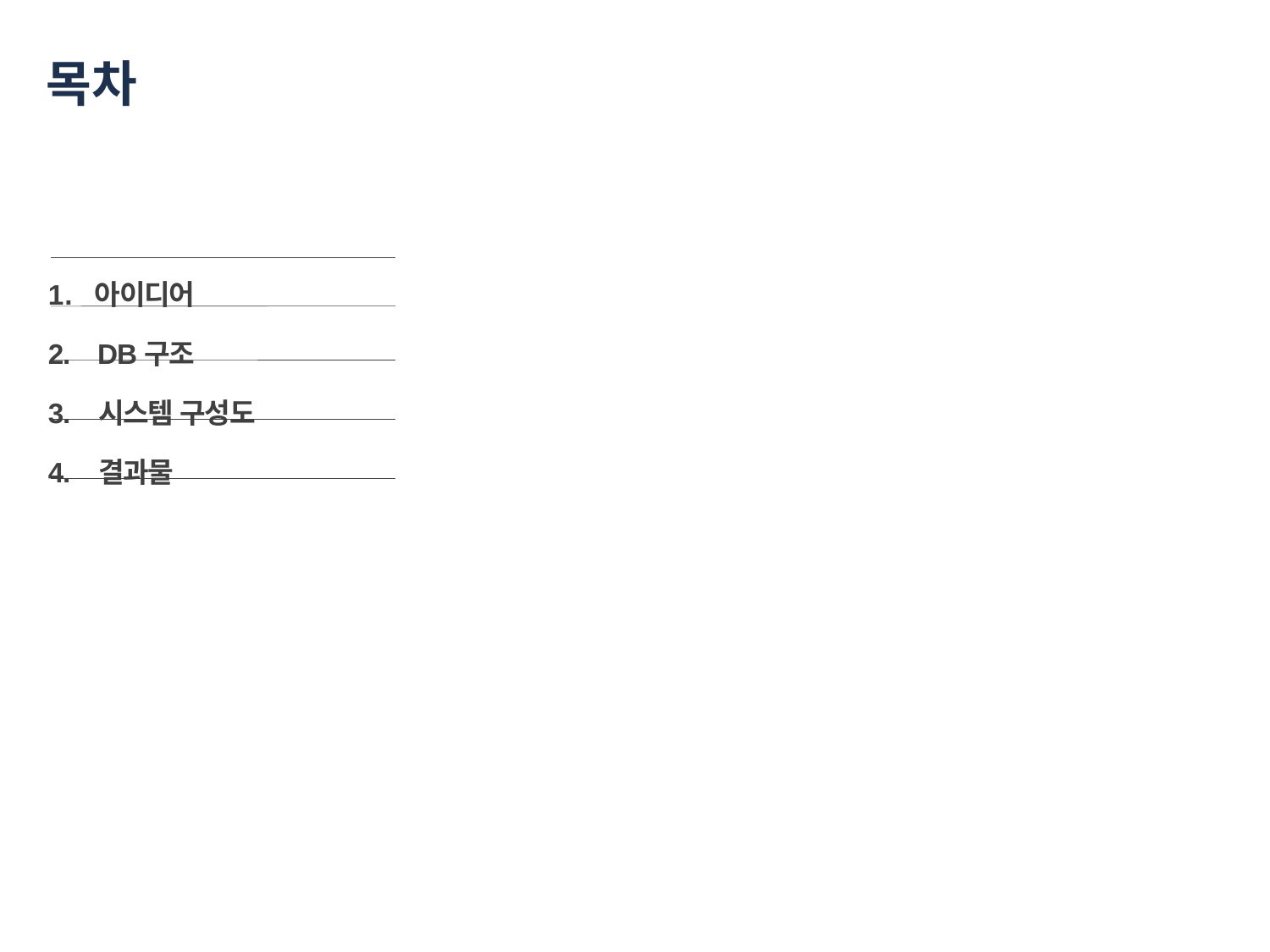

# 목차
아이디어
2.    DB구조
3.   시스템 구성도
4.   결과물